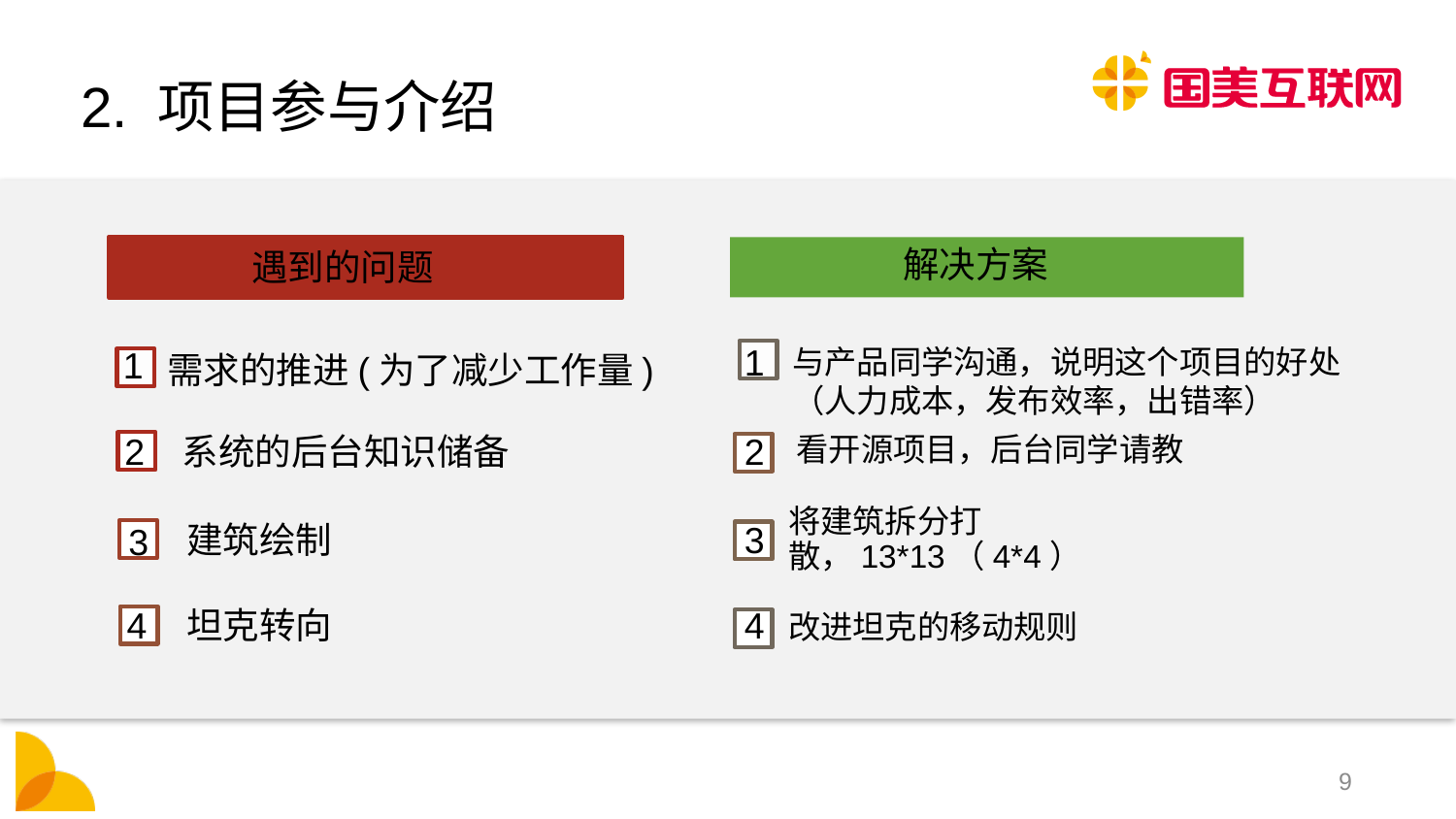

# 2. 项目参与介绍

看开源项目，后台同学请教
将建筑拆分打散，13*13（4*4）
改进坦克的移动规则
解决方案
遇到的问题
1
1
与产品同学沟通，说明这个项目的好处（人力成本，发布效率，出错率）
需求的推进(为了减少工作量)
2
系统的后台知识储备
2
建筑绘制
3
3
4
坦克转向
4
9